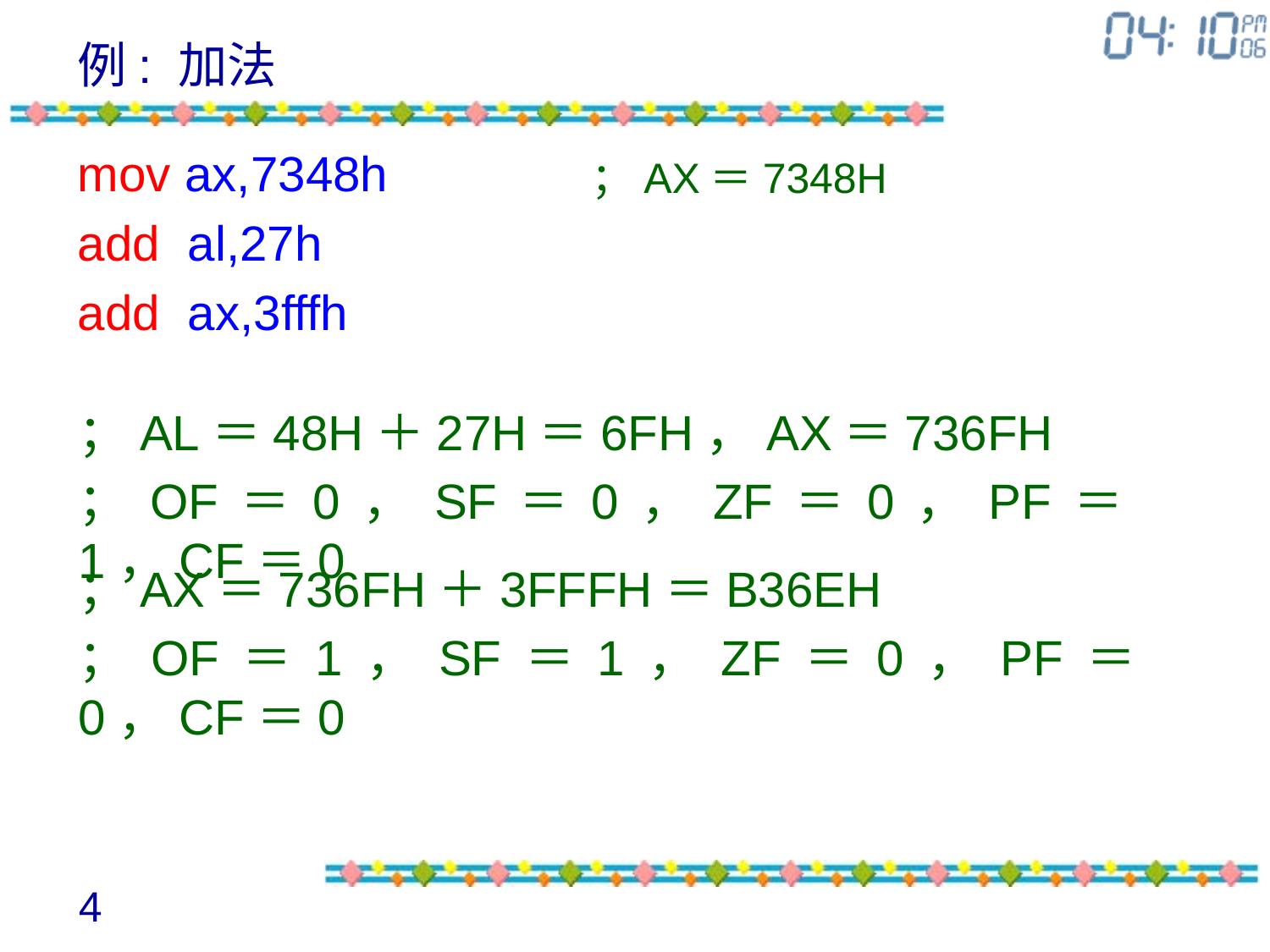

# 例: 加法
mov ax,7348h
add  al,27h
add  ax,3fffh
；AX＝7348H
；AL＝48H＋27H＝6FH，AX＝736FH
；OF＝0，SF＝0，ZF＝0，PF＝1，CF＝0
；AX＝736FH＋3FFFH＝B36EH
；OF＝1，SF＝1，ZF＝0，PF＝0，CF＝0